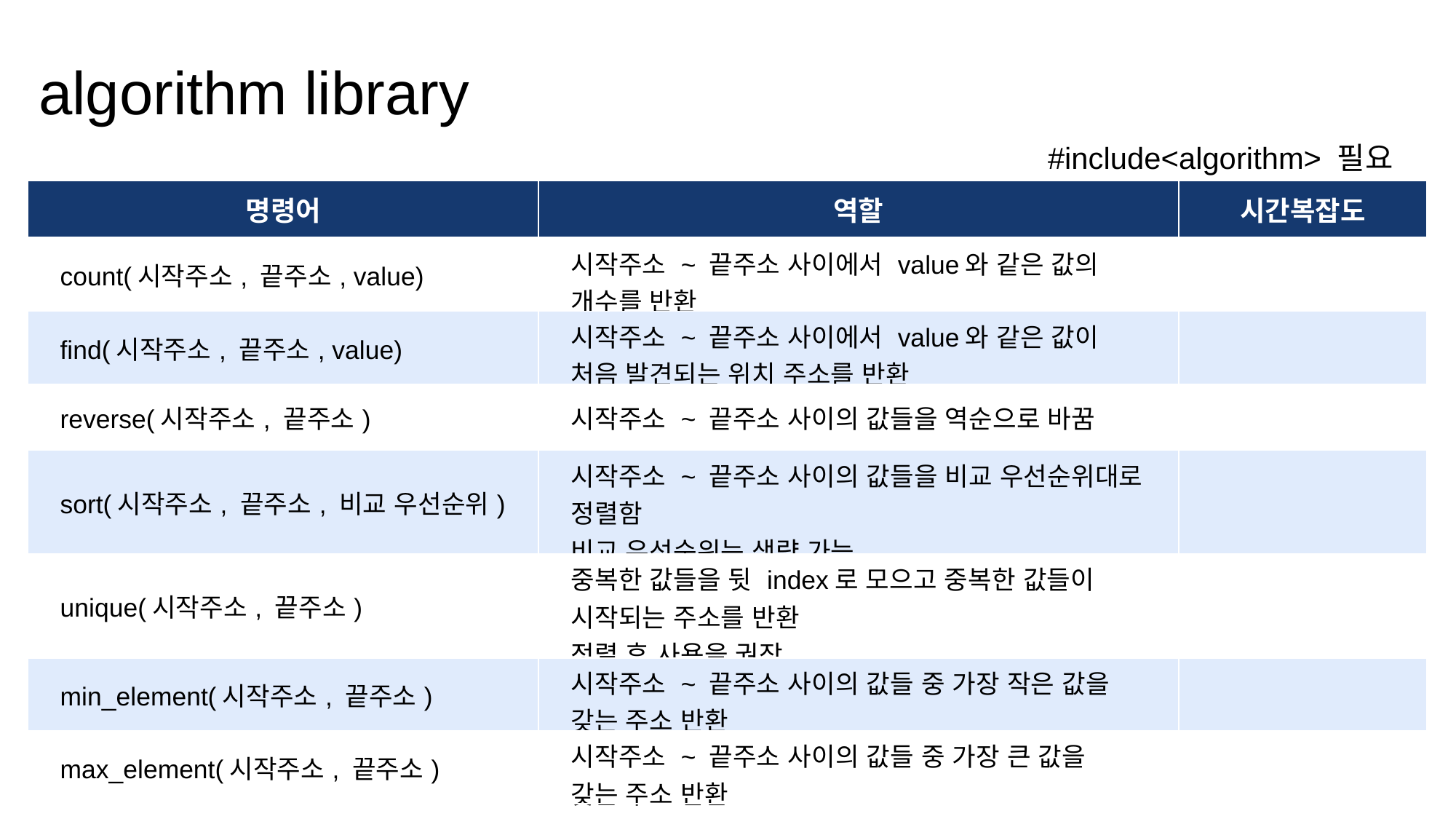

algorithm library
#include<algorithm> 필요
| 명령어 | 역할 | 시간복잡도 |
| --- | --- | --- |
| count(시작주소, 끝주소, value) | 시작주소 ~ 끝주소 사이에서 value와 같은 값의 개수를 반환 |  |
| find(시작주소, 끝주소, value) | 시작주소 ~ 끝주소 사이에서 value와 같은 값이 처음 발견되는 위치 주소를 반환 |  |
| reverse(시작주소, 끝주소) | 시작주소 ~ 끝주소 사이의 값들을 역순으로 바꿈 |  |
| sort(시작주소, 끝주소, 비교 우선순위) | 시작주소 ~ 끝주소 사이의 값들을 비교 우선순위대로 정렬함 비교 우선순위는 생략 가능 |  |
| unique(시작주소, 끝주소) | 중복한 값들을 뒷 index로 모으고 중복한 값들이 시작되는 주소를 반환 정렬 후 사용을 권장 |  |
| min\_element(시작주소, 끝주소) | 시작주소 ~ 끝주소 사이의 값들 중 가장 작은 값을 갖는 주소 반환 |  |
| max\_element(시작주소, 끝주소) | 시작주소 ~ 끝주소 사이의 값들 중 가장 큰 값을 갖는 주소 반환 |  |